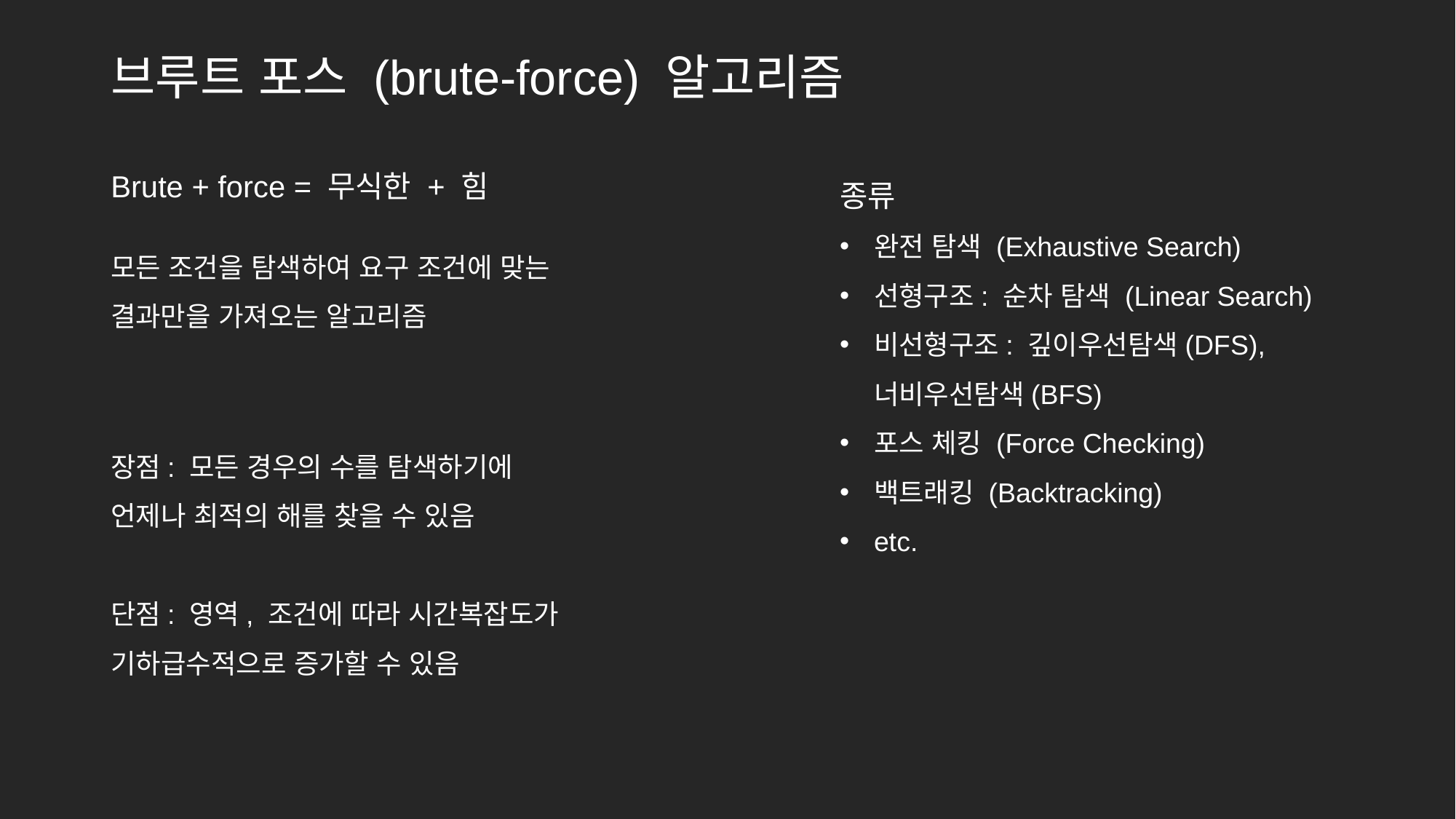

# 브루트 포스 (brute-force) 알고리즘
종류
완전 탐색 (Exhaustive Search)
선형구조: 순차 탐색 (Linear Search)
비선형구조: 깊이우선탐색(DFS), 너비우선탐색(BFS)
포스 체킹 (Force Checking)
백트래킹 (Backtracking)
etc.
Brute + force = 무식한 + 힘
모든 조건을 탐색하여 요구 조건에 맞는
결과만을 가져오는 알고리즘
장점: 모든 경우의 수를 탐색하기에
언제나 최적의 해를 찾을 수 있음
단점: 영역, 조건에 따라 시간복잡도가
기하급수적으로 증가할 수 있음